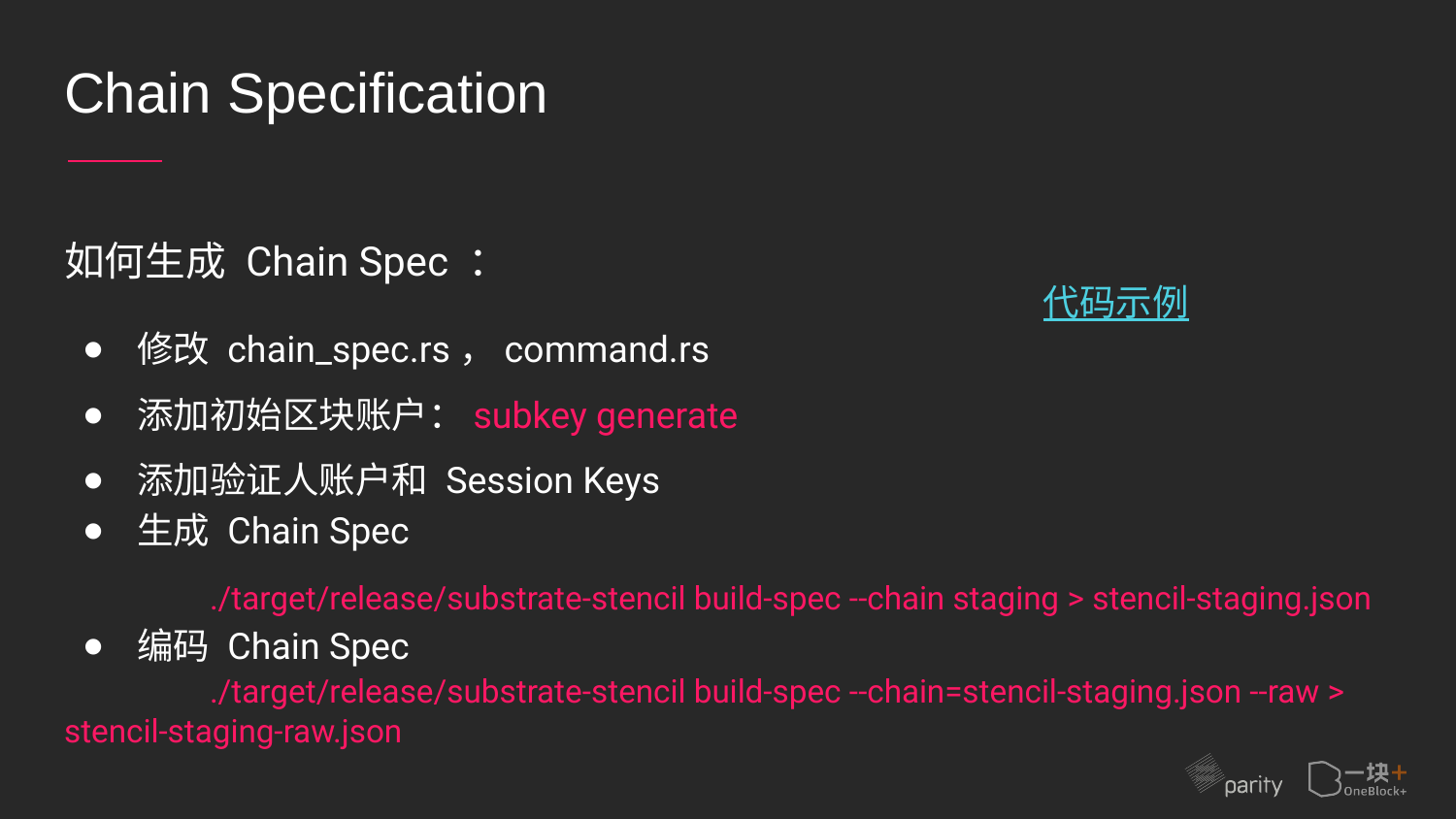

# Chain Specification
如何生成 Chain Spec ：
修改 chain_spec.rs，command.rs
添加初始区块账户：subkey generate
添加验证人账户和 Session Keys
生成 Chain Spec
	./target/release/substrate-stencil build-spec --chain staging > stencil-staging.json
编码 Chain Spec
	./target/release/substrate-stencil build-spec --chain=stencil-staging.json --raw > stencil-staging-raw.json
代码示例